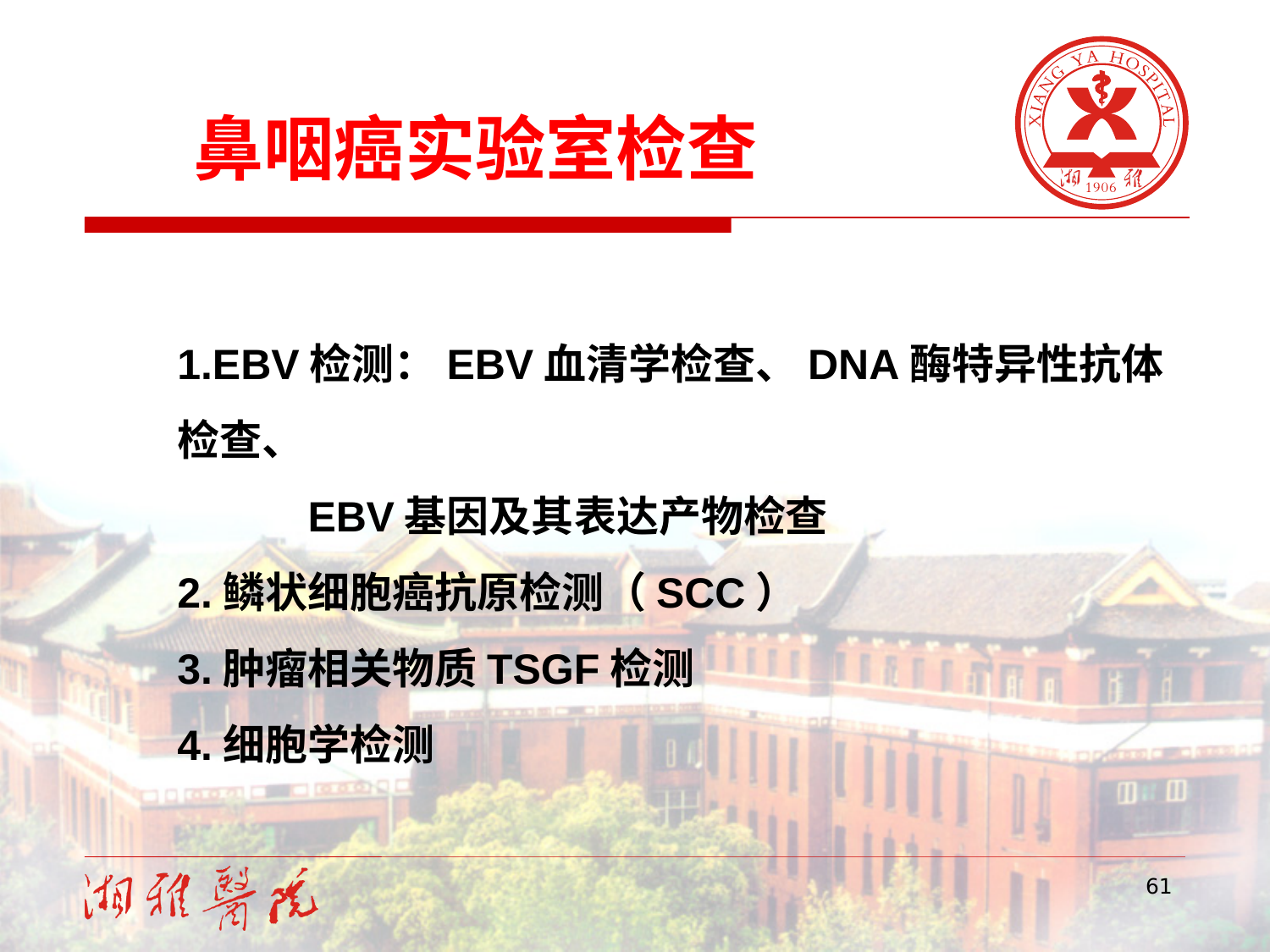

鼻咽癌实验室检查
1.EBV检测：EBV血清学检查、DNA酶特异性抗体检查、
           EBV基因及其表达产物检查
2.鳞状细胞癌抗原检测（SCC）
3.肿瘤相关物质TSGF检测
4.细胞学检测

61